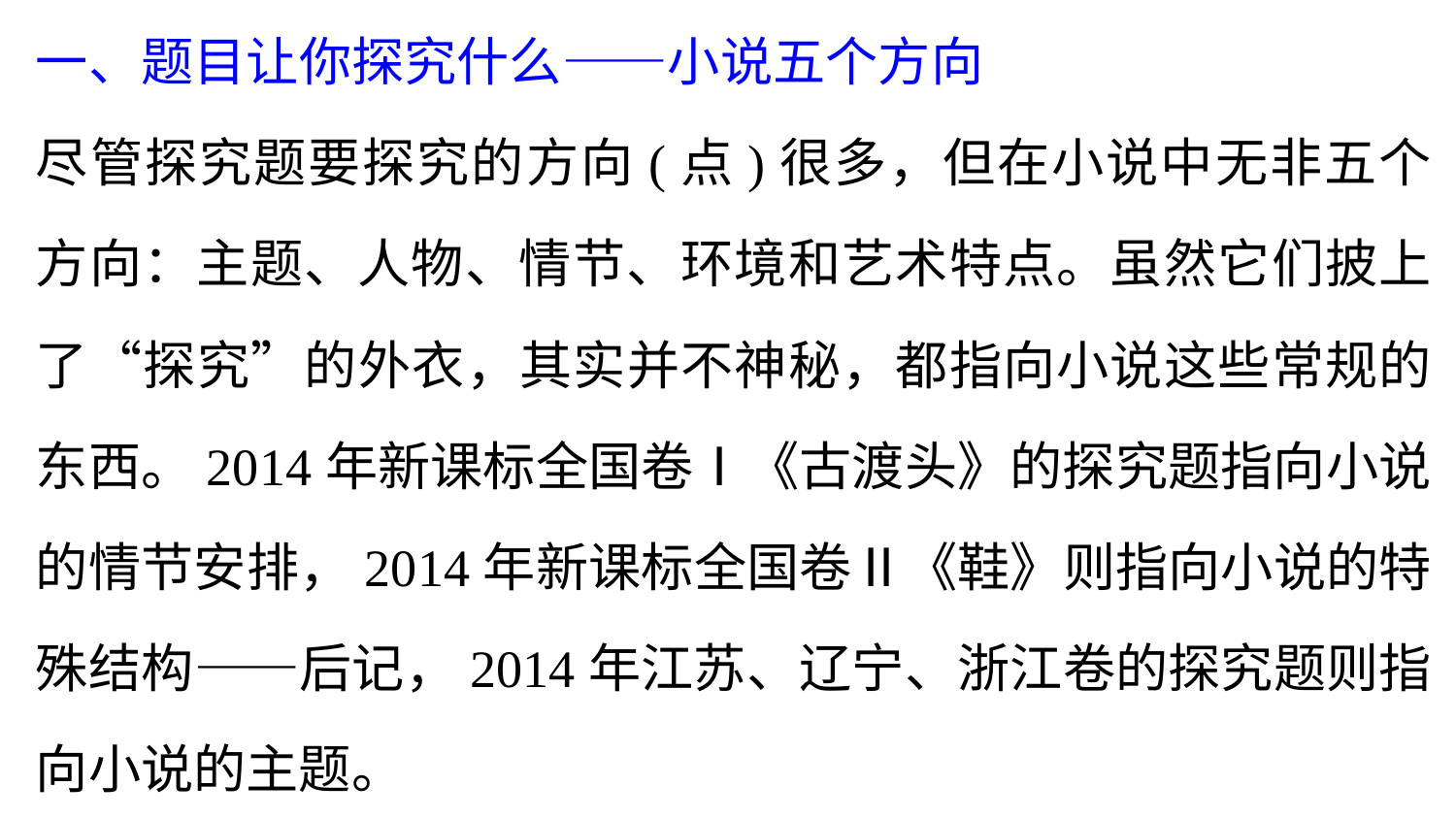

一、题目让你探究什么——小说五个方向
尽管探究题要探究的方向(点)很多，但在小说中无非五个方向：主题、人物、情节、环境和艺术特点。虽然它们披上了“探究”的外衣，其实并不神秘，都指向小说这些常规的东西。2014年新课标全国卷Ⅰ《古渡头》的探究题指向小说的情节安排，2014年新课标全国卷Ⅱ《鞋》则指向小说的特殊结构——后记，2014年江苏、辽宁、浙江卷的探究题则指向小说的主题。